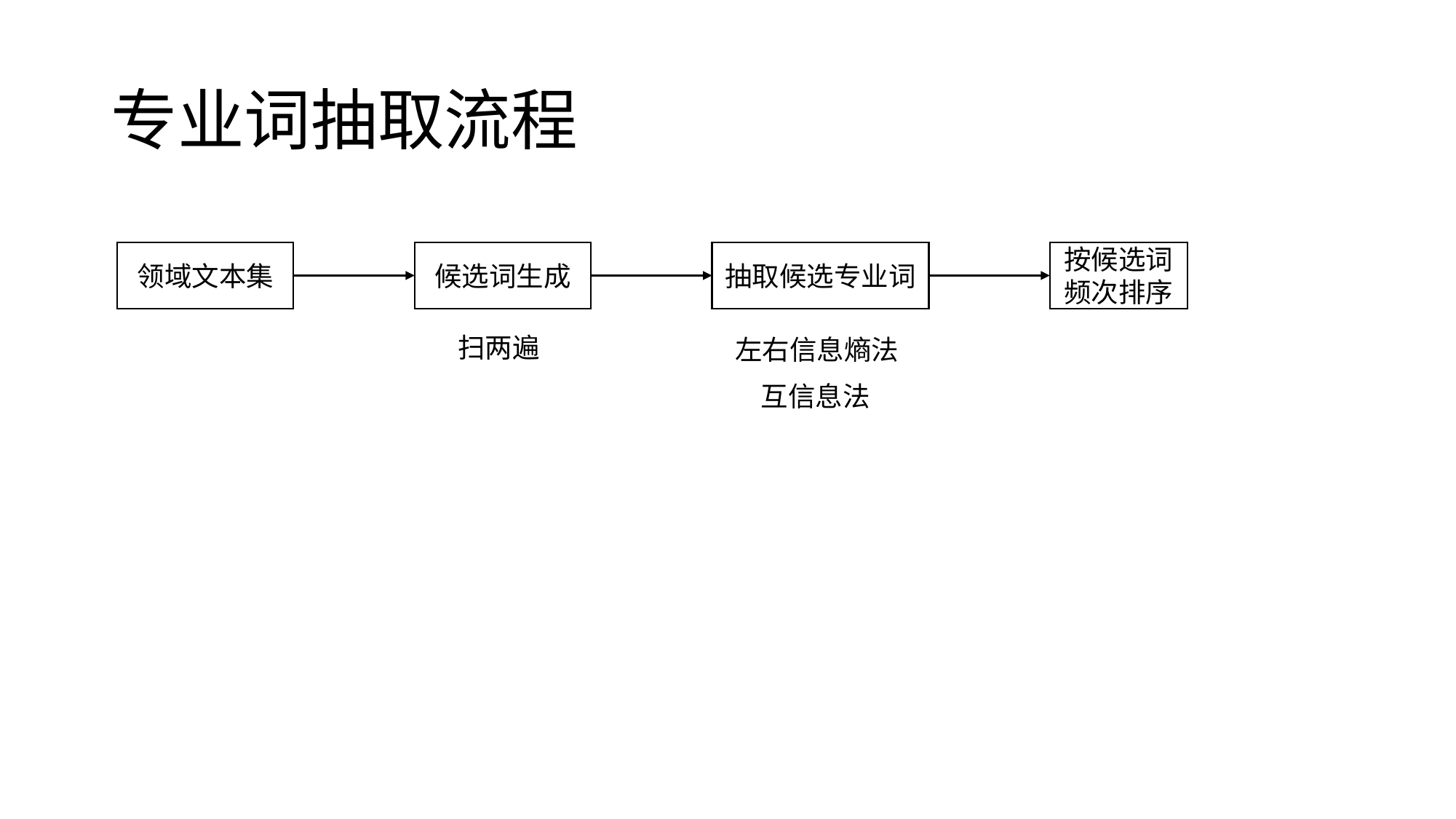

# 专业词抽取流程
按候选词频次排序
领域文本集
候选词生成
抽取候选专业词
扫两遍
左右信息熵法
互信息法